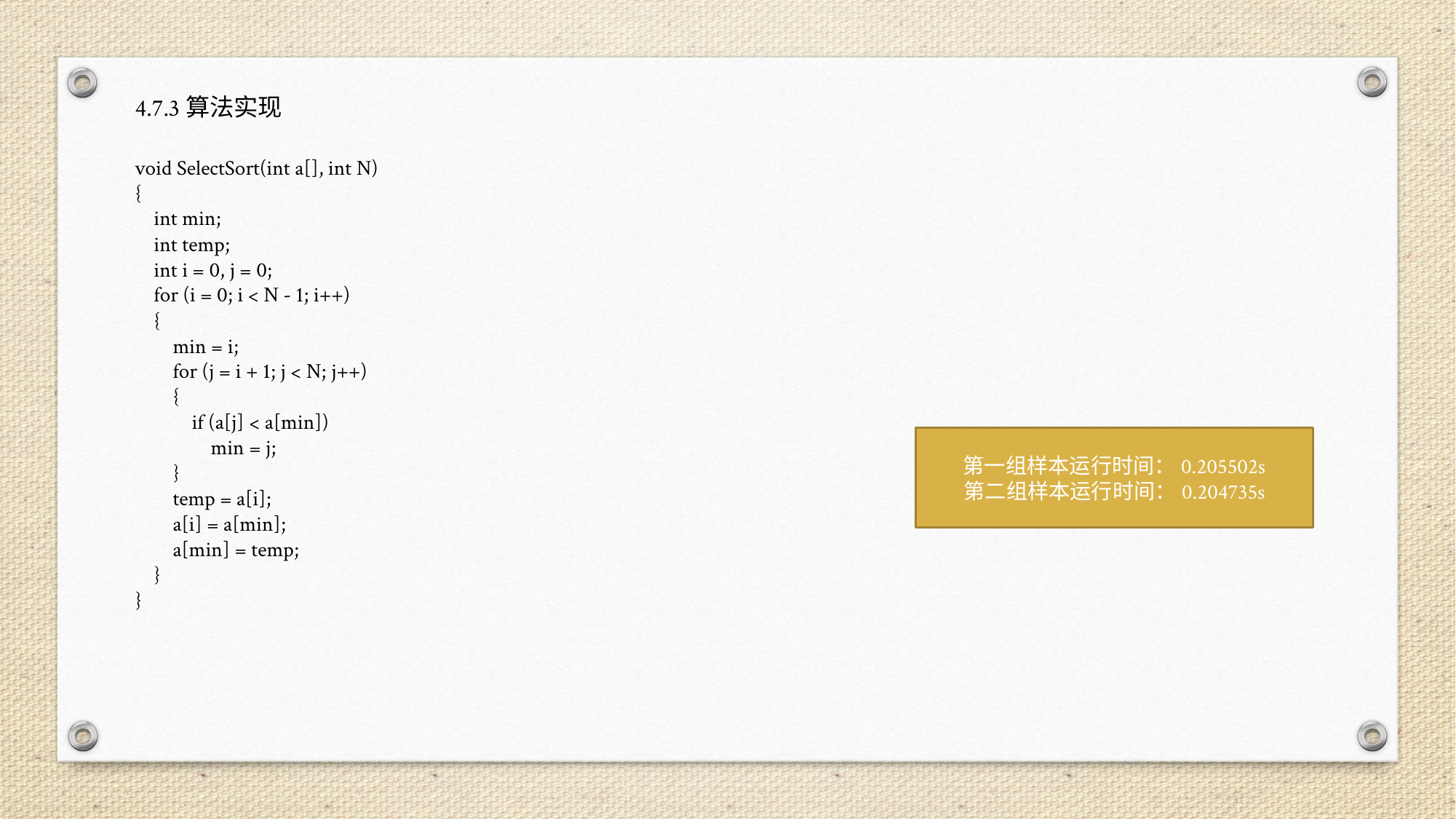

4.7.3算法实现

void SelectSort(int a[], int N)
{
    int min;
    int temp;
    int i = 0, j = 0;
    for (i = 0; i < N - 1; i++)
    {
        min = i;
        for (j = i + 1; j < N; j++)
        {
            if (a[j] < a[min])
                min = j;
        }
        temp = a[i];
        a[i] = a[min];
        a[min] = temp;
    }
}
第一组样本运行时间：0.205502s
第二组样本运行时间：0.204735s